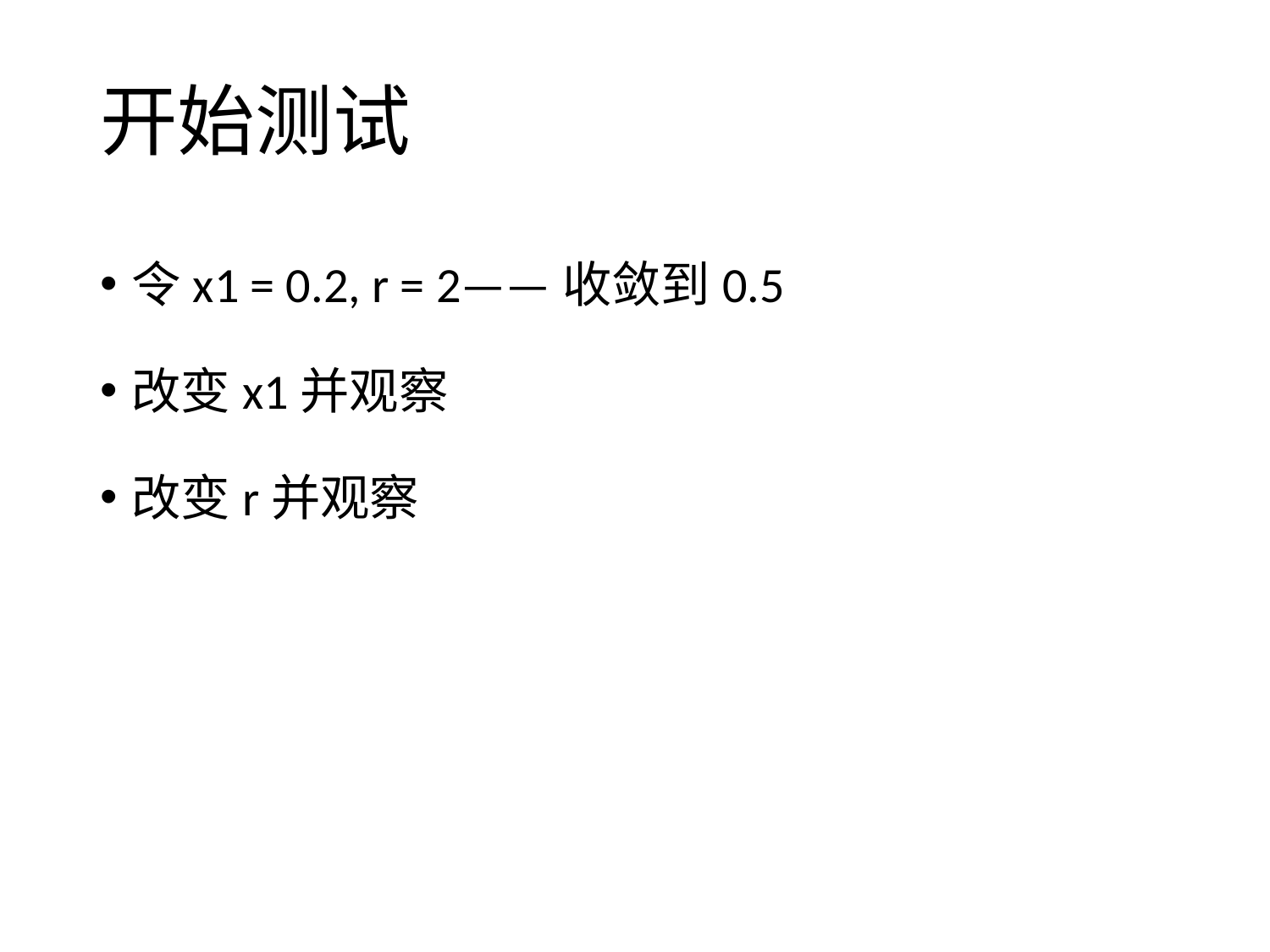

# 开始测试
令x1 = 0.2, r = 2——收敛到0.5
改变x1并观察
改变r并观察